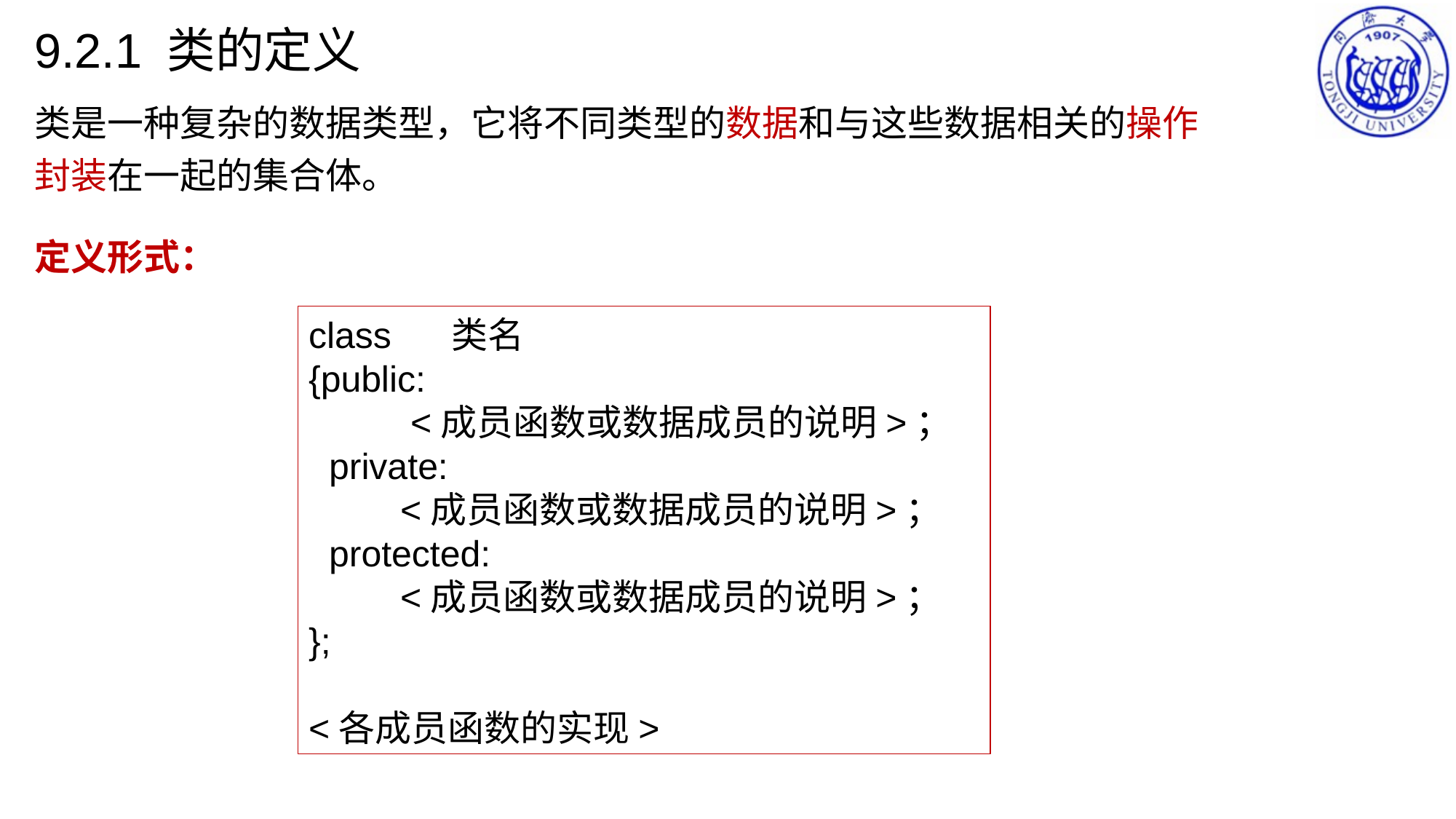

9.2.1 类的定义
类是一种复杂的数据类型，它将不同类型的数据和与这些数据相关的操作封装在一起的集合体。
定义形式：
class     类名
{public:
          <成员函数或数据成员的说明>；
  private:
         <成员函数或数据成员的说明>；
  protected:
         <成员函数或数据成员的说明>；
};

<各成员函数的实现>